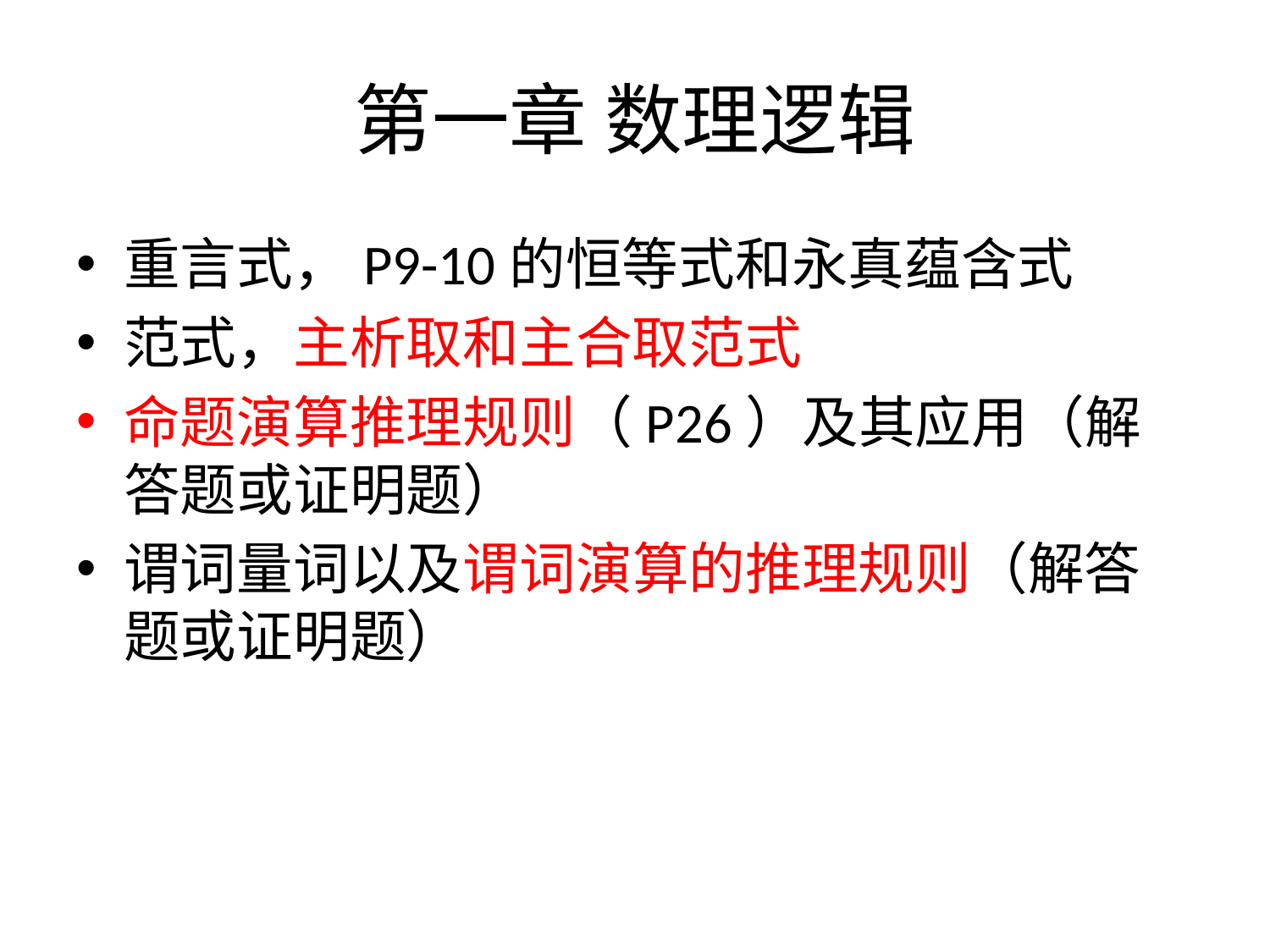

# 第一章 数理逻辑
重言式，P9-10的恒等式和永真蕴含式
范式，主析取和主合取范式
命题演算推理规则（P26）及其应用（解答题或证明题）
谓词量词以及谓词演算的推理规则（解答题或证明题）